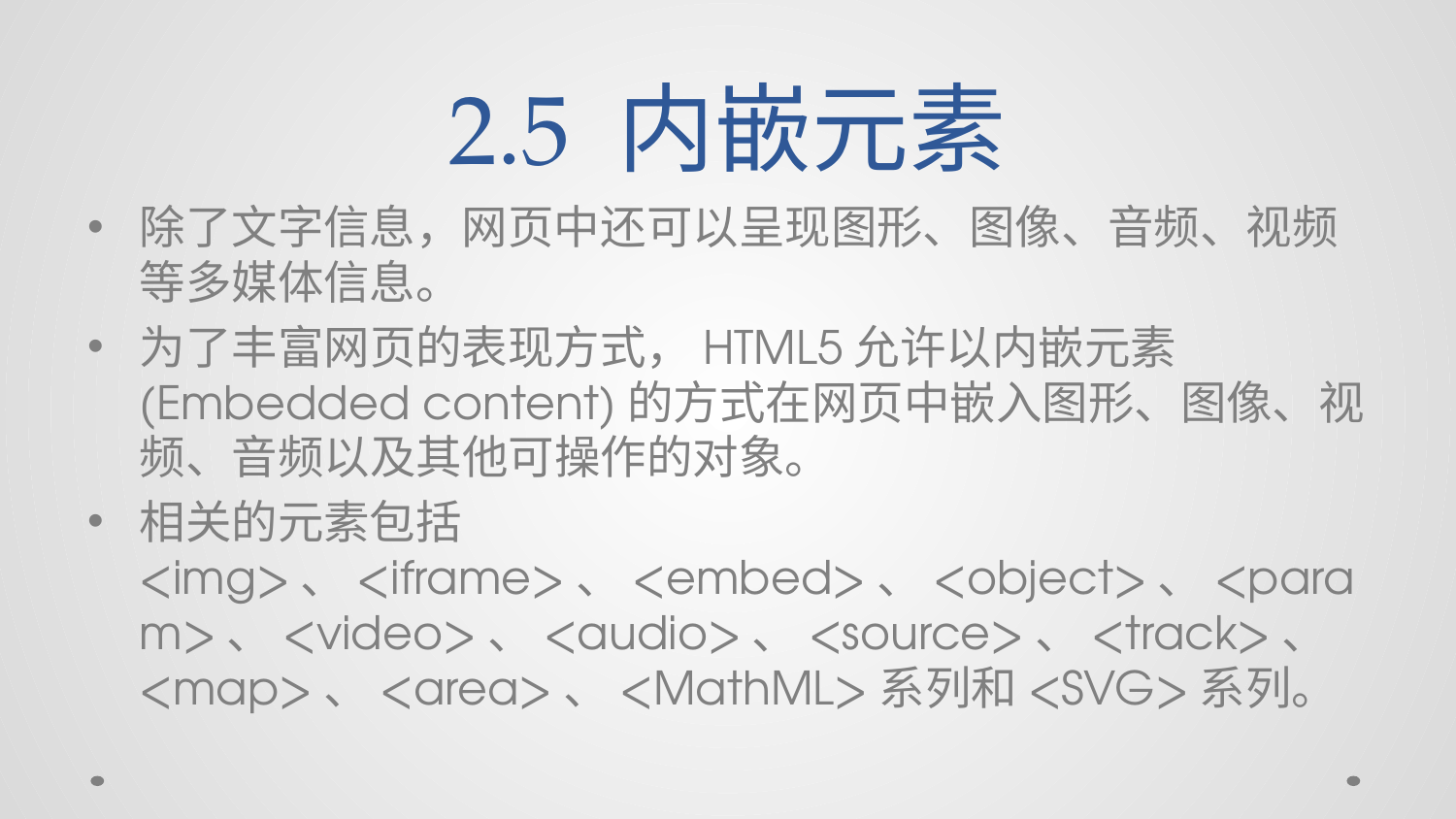

# 2.5 内嵌元素
除了文字信息，网页中还可以呈现图形、图像、音频、视频等多媒体信息。
为了丰富网页的表现方式，HTML5允许以内嵌元素(Embedded content)的方式在网页中嵌入图形、图像、视频、音频以及其他可操作的对象。
相关的元素包括<img>、<iframe>、<embed>、<object>、<param>、<video>、<audio>、<source>、<track>、<map>、<area>、<MathML>系列和<SVG>系列。